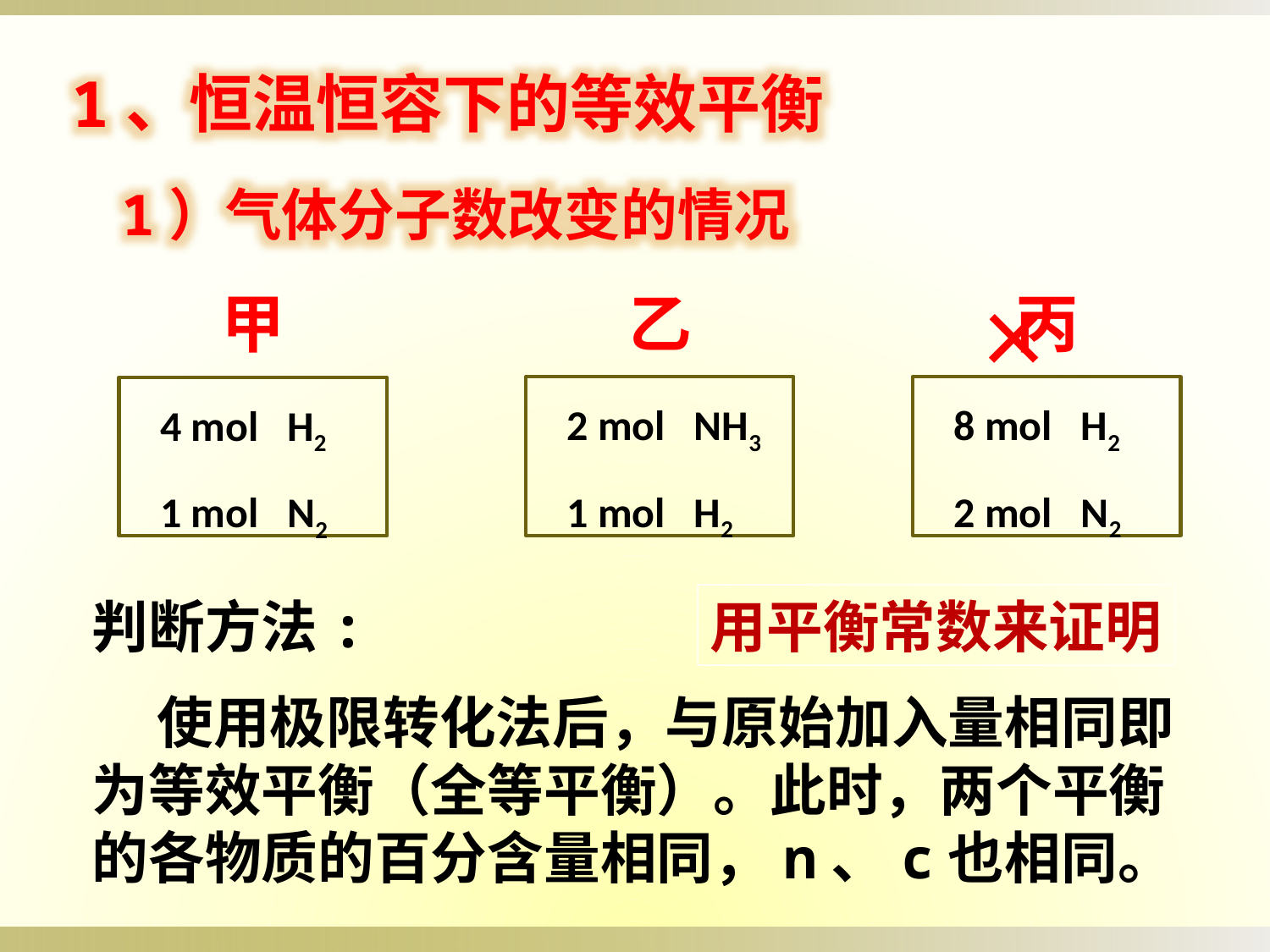

1、恒温恒容下的等效平衡
1）气体分子数改变的情况
×
甲
   4 mol   H2
   1 mol   N2
乙
   2 mol   NH3
   1 mol   H2
丙
   8 mol   H2
   2 mol   N2
判断方法:
    使用极限转化法后，与原始加入量相同即为等效平衡（全等平衡）。此时，两个平衡的各物质的百分含量相同，n、c也相同。
用平衡常数来证明